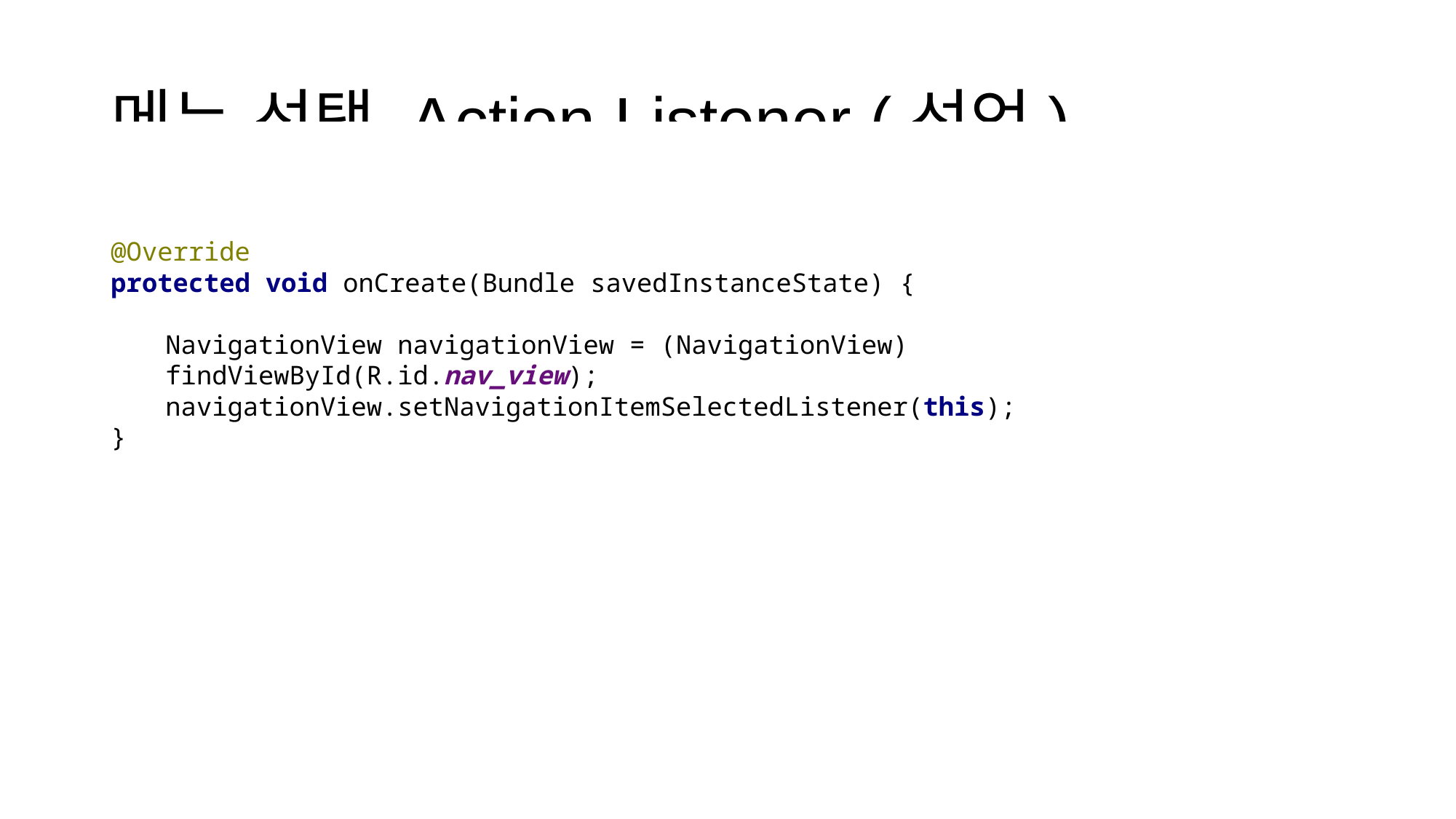

# 메뉴 선택 Action Listener (선언)
@Override
protected void onCreate(Bundle savedInstanceState) {

NavigationView navigationView = (NavigationView) findViewById(R.id.nav_view);
navigationView.setNavigationItemSelectedListener(this);
}